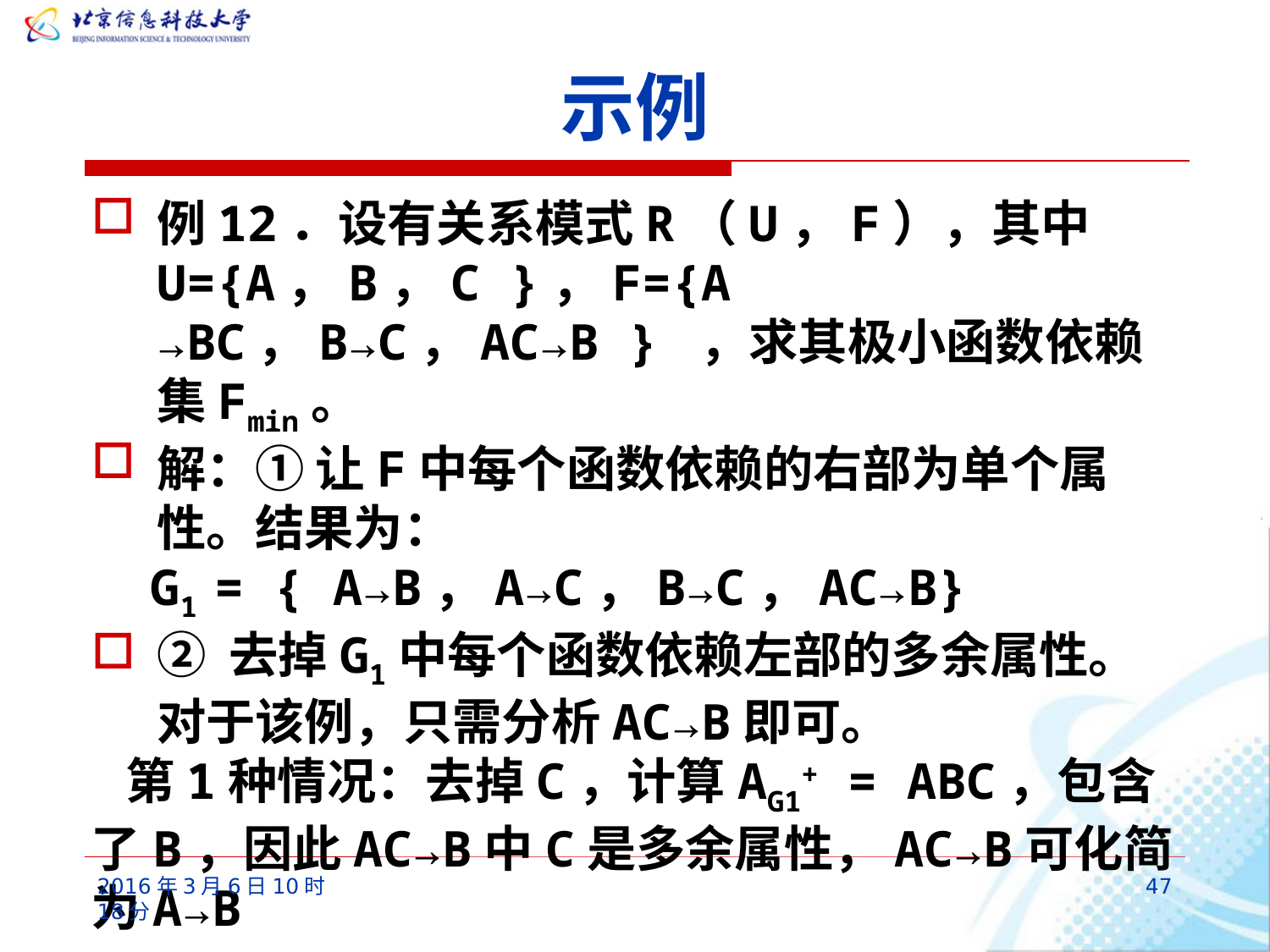

# 示例
例12．设有关系模式R（U，F），其中U={A，B，C }，F={A →BC，B→C，AC→B } ，求其极小函数依赖集Fmin。
解：① 让F中每个函数依赖的右部为单个属性。结果为：
  G1 = { A→B，A→C，B→C，AC→B}
② 去掉G1中每个函数依赖左部的多余属性。对于该例，只需分析AC→B即可。
  第1种情况：去掉C，计算AG1+ = ABC，包含了B，因此AC→B中C是多余属性，AC→B可化简为A→B
2016年3月6日10时18分
47